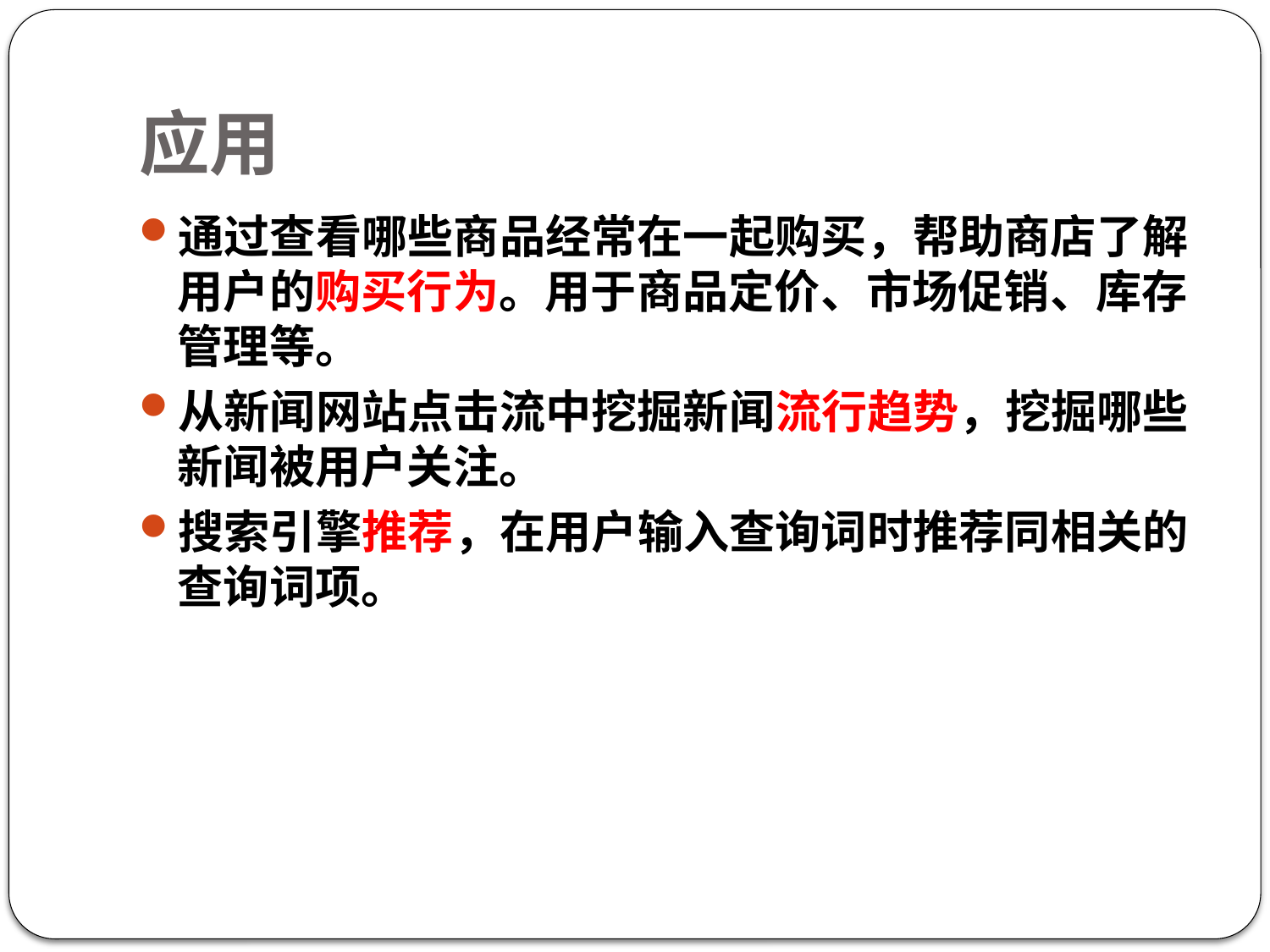

# 应用
通过查看哪些商品经常在一起购买，帮助商店了解用户的购买行为。用于商品定价、市场促销、库存管理等。
从新闻网站点击流中挖掘新闻流行趋势，挖掘哪些新闻被用户关注。
搜索引擎推荐，在用户输入查询词时推荐同相关的查询词项。